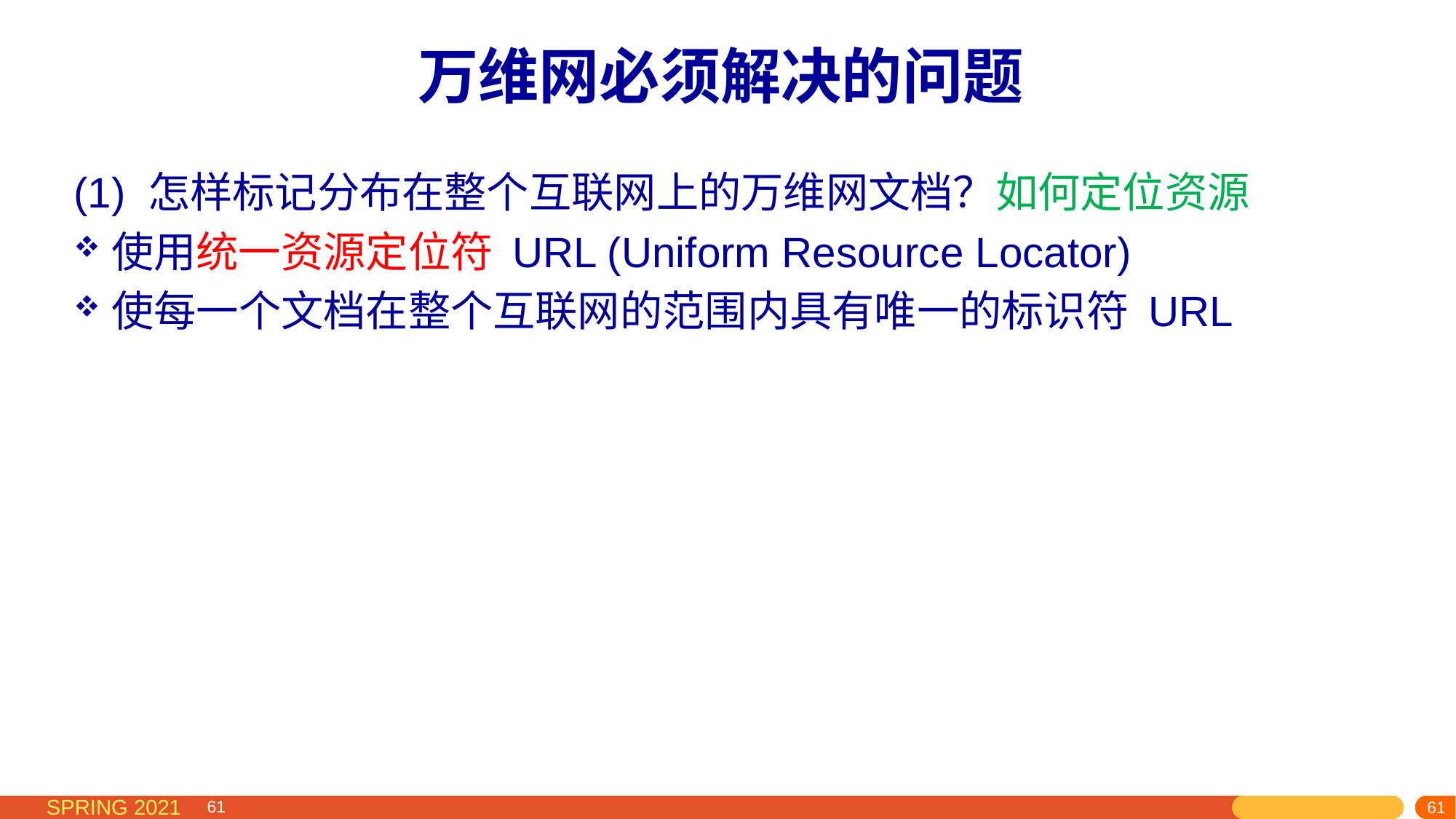

# 万维网必须解决的问题
(1) 怎样标记分布在整个互联网上的万维网文档？如何定位资源
使用统一资源定位符 URL (Uniform Resource Locator)
使每一个文档在整个互联网的范围内具有唯一的标识符 URL